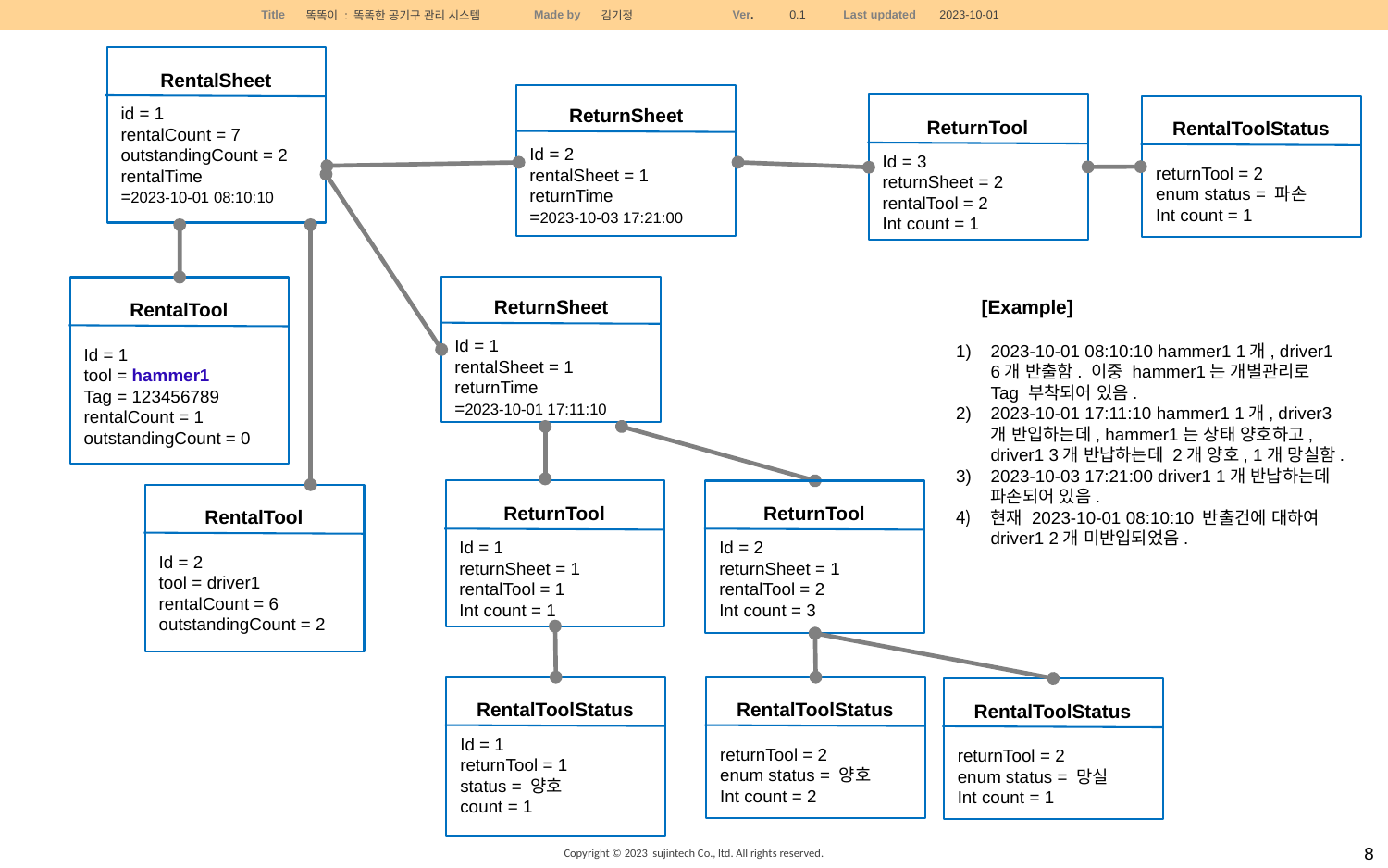

RentalSheet

ReturnSheet

id = 1
rentalCount = 7
outstandingCount = 2
rentalTime
=2023-10-01 08:10:10

ReturnTool
RentalToolStatus
Id = 2
rentalSheet = 1
returnTime
=2023-10-03 17:21:00
Id = 3
returnSheet = 2
rentalTool = 2
Int count = 1
returnTool = 2
enum status = 파손
Int count = 1

ReturnSheet
[Example]

RentalTool
Id = 1
rentalSheet = 1
returnTime
=2023-10-01 17:11:10
2023-10-01 08:10:10 hammer1 1개, driver1 6개 반출함. 이중 hammer1는 개별관리로  Tag 부착되어 있음.
2023-10-01 17:11:10 hammer1 1개, driver3개 반입하는데, hammer1는 상태 양호하고, driver1 3개 반납하는데 2개 양호, 1개 망실함.
2023-10-03 17:21:00 driver1 1개 반납하는데 파손되어 있음.
현재 2023-10-01 08:10:10 반출건에 대하여 driver1 2개 미반입되었음.
Id = 1
tool = hammer1
Tag = 123456789
rentalCount = 1
outstandingCount = 0

ReturnTool
ReturnTool

RentalTool
Id = 1
returnSheet = 1
rentalTool = 1
Int count = 1
Id = 2
returnSheet = 1
rentalTool = 2
Int count = 3
Id = 2
tool = driver1
rentalCount = 6
outstandingCount = 2

RentalToolStatus
RentalToolStatus
RentalToolStatus
Id = 1
returnTool = 1
status = 양호
count = 1
returnTool = 2
enum status = 양호
Int count = 2
returnTool = 2
enum status = 망실
Int count = 1